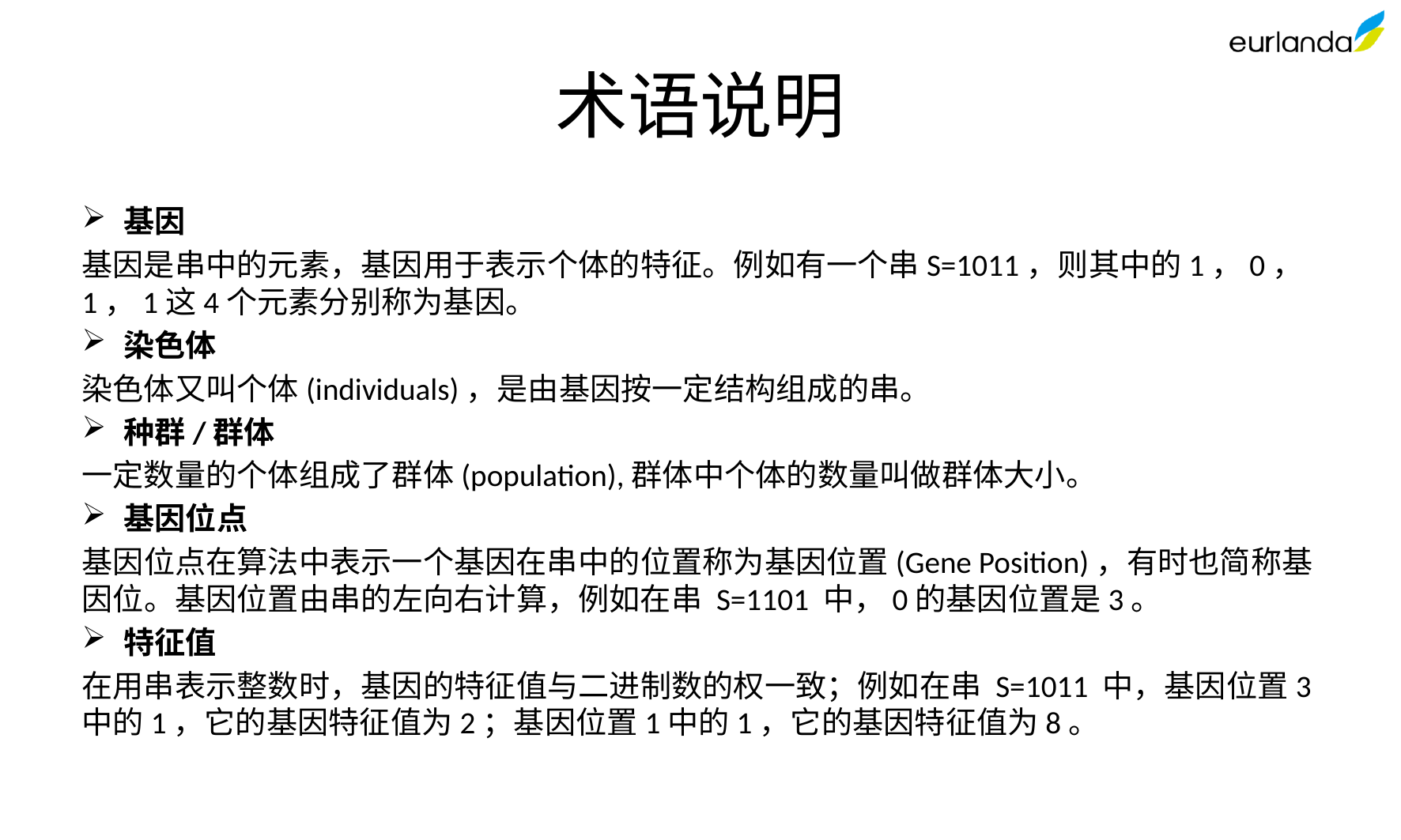

# 术语说明
基因
基因是串中的元素，基因用于表示个体的特征。例如有一个串S=1011，则其中的1，0，1，1这4个元素分别称为基因。
染色体
染色体又叫个体(individuals)，是由基因按一定结构组成的串。
种群/群体
一定数量的个体组成了群体(population),群体中个体的数量叫做群体大小。
基因位点
基因位点在算法中表示一个基因在串中的位置称为基因位置(Gene Position)，有时也简称基因位。基因位置由串的左向右计算，例如在串 S=1101 中，0的基因位置是3。
特征值
在用串表示整数时，基因的特征值与二进制数的权一致；例如在串 S=1011 中，基因位置3中的1，它的基因特征值为2；基因位置1中的1，它的基因特征值为8。